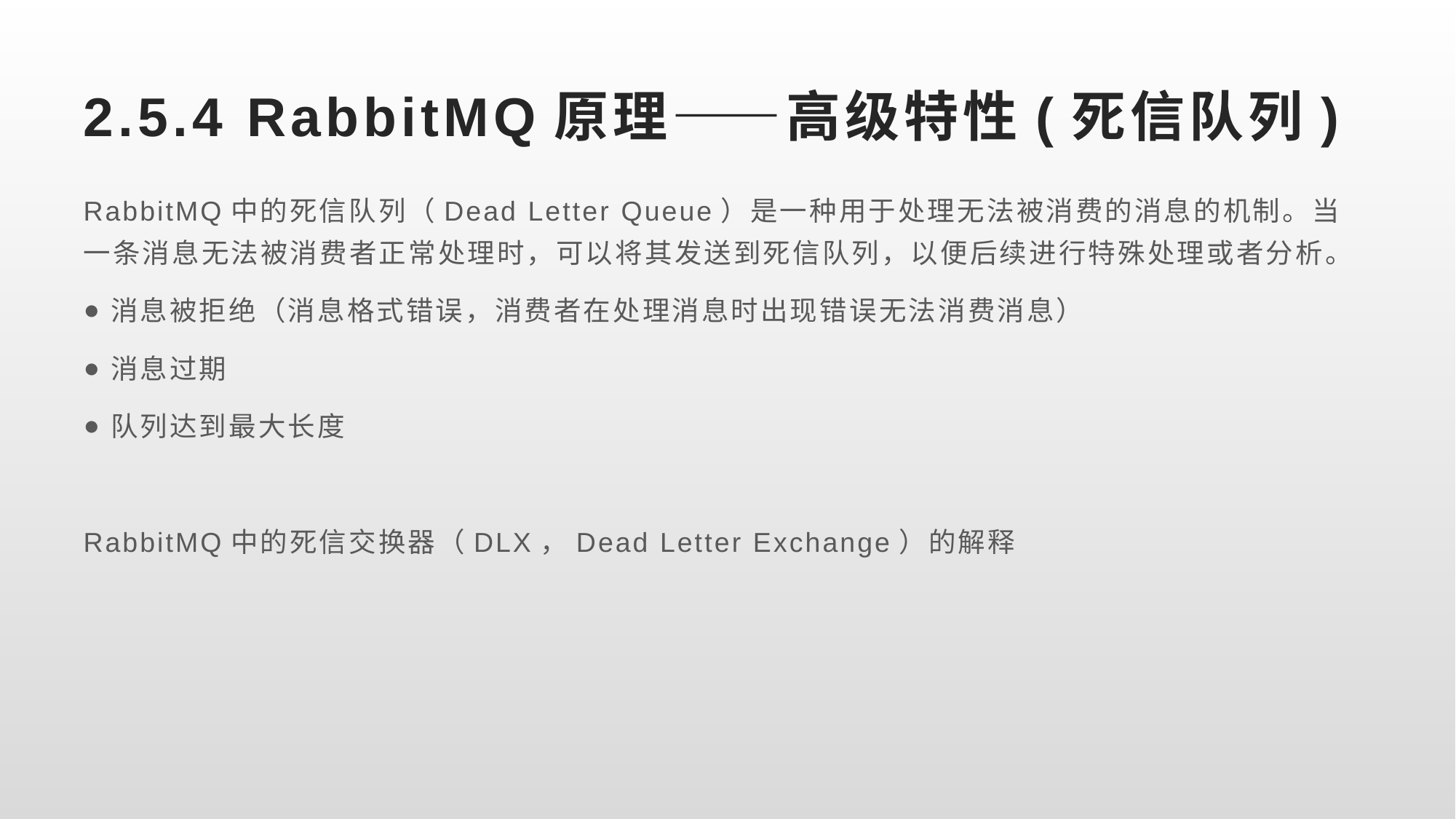

# 2.5.4 RabbitMQ原理——高级特性(死信队列)
RabbitMQ中的死信队列（Dead Letter Queue）是一种用于处理无法被消费的消息的机制。当一条消息无法被消费者正常处理时，可以将其发送到死信队列，以便后续进行特殊处理或者分析。
消息被拒绝（消息格式错误，消费者在处理消息时出现错误无法消费消息）
消息过期
队列达到最大长度

RabbitMQ中的死信交换器（DLX，Dead Letter Exchange）的解释